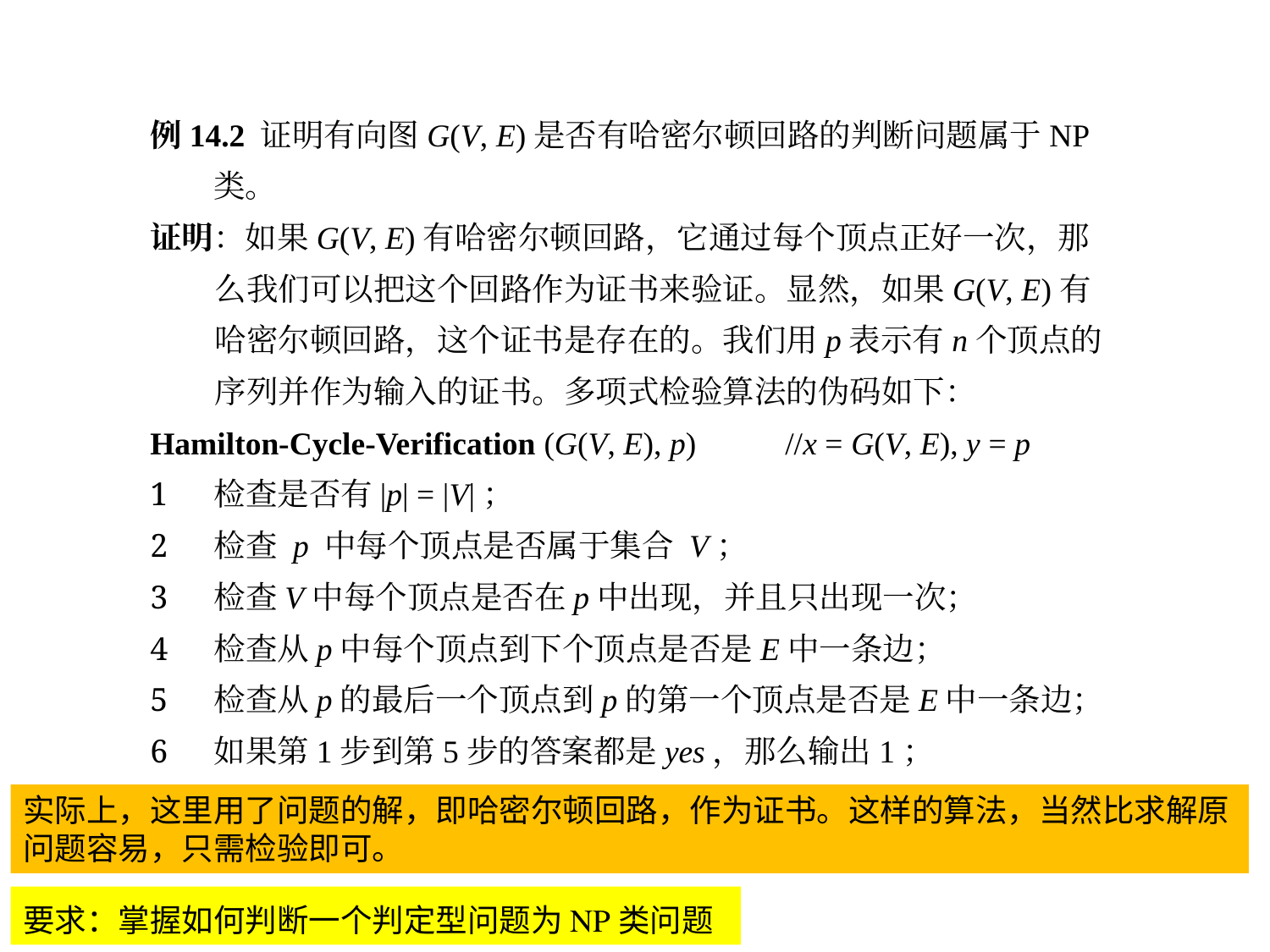

例14.2 证明有向图G(V, E)是否有哈密尔顿回路的判断问题属于NP类。
证明：如果G(V, E)有哈密尔顿回路，它通过每个顶点正好一次，那么我们可以把这个回路作为证书来验证。显然，如果G(V, E)有哈密尔顿回路，这个证书是存在的。我们用p表示有n个顶点的序列并作为输入的证书。多项式检验算法的伪码如下：
Hamilton-Cycle-Verification (G(V, E), p) 	//x = G(V, E), y = p
检查是否有|p| = |V|；
检查 p 中每个顶点是否属于集合 V；
检查V中每个顶点是否在p中出现，并且只出现一次；
检查从p中每个顶点到下个顶点是否是E中一条边；
检查从p的最后一个顶点到p的第一个顶点是否是E中一条边；
如果第1步到第5步的答案都是yes，那么输出1；
End
实际上，这里用了问题的解，即哈密尔顿回路，作为证书。这样的算法，当然比求解原问题容易，只需检验即可。
14-25
要求：掌握如何判断一个判定型问题为NP类问题